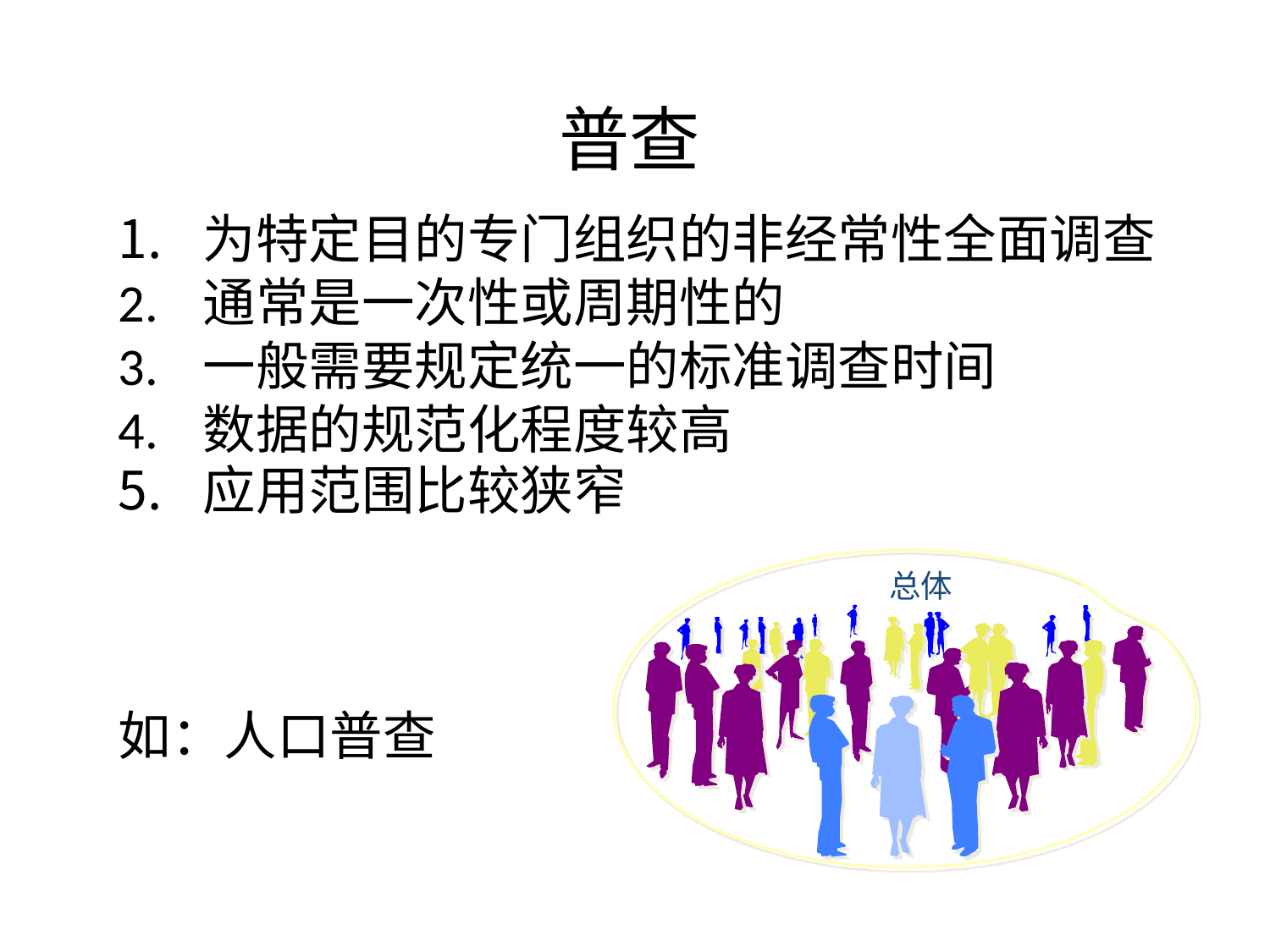

# 普查
为特定目的专门组织的非经常性全面调查
2.	通常是一次性或周期性的
3.	一般需要规定统一的标准调查时间
4.	数据的规范化程度较高
应用范围比较狭窄

如：人口普查

总体